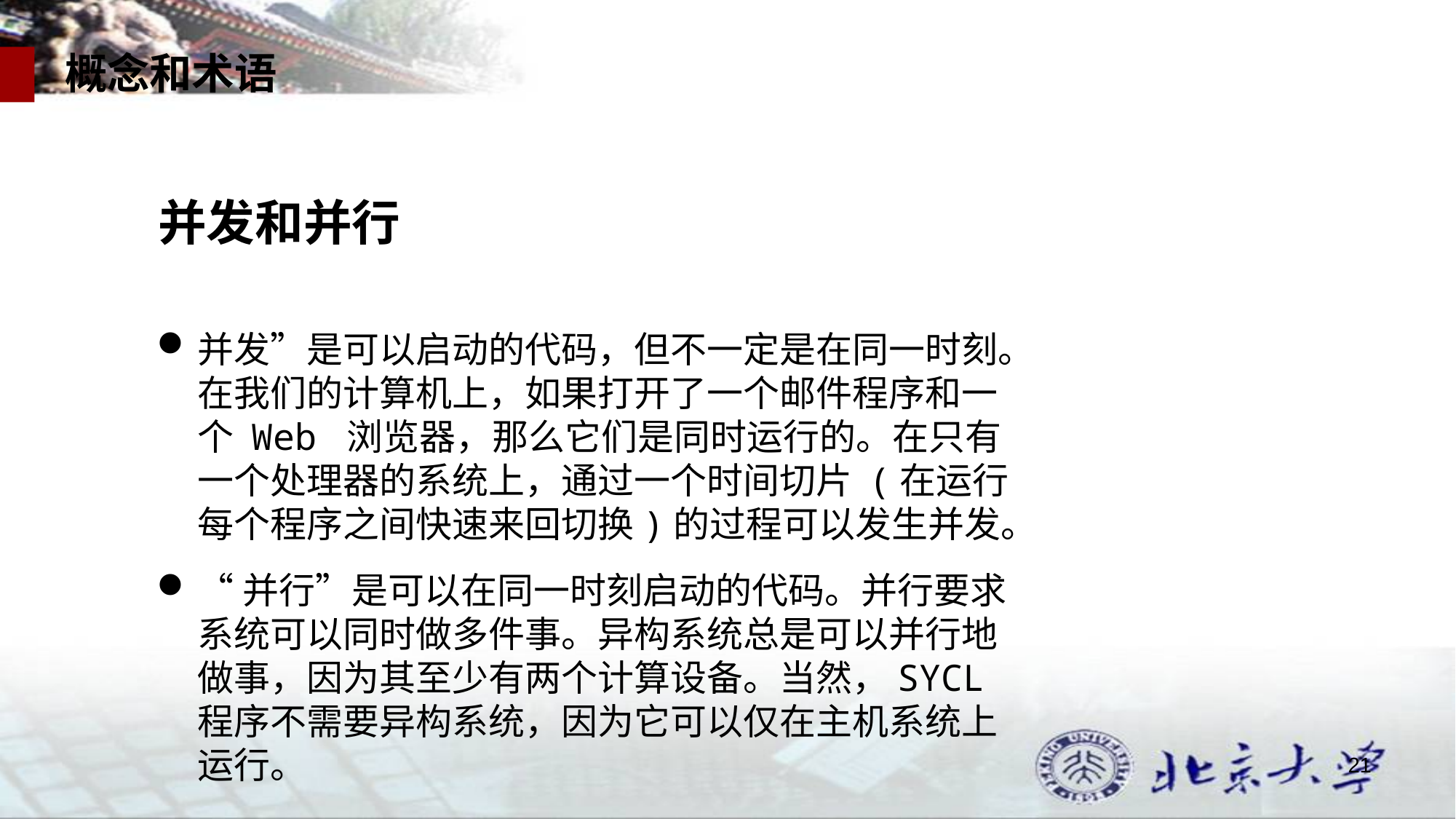

概念和术语

并发和并行
并发”是可以启动的代码，但不一定是在同一时刻。在我们的计算机上，如果打开了一个邮件程序和一个 Web 浏览器，那么它们是同时运行的。在只有一个处理器的系统上，通过一个时间切片 (在运行每个程序之间快速来回切换)的过程可以发生并发。
“并行”是可以在同一时刻启动的代码。并行要求系统可以同时做多件事。异构系统总是可以并行地做事，因为其至少有两个计算设备。当然，SYCL 程序不需要异构系统，因为它可以仅在主机系统上运行。
21